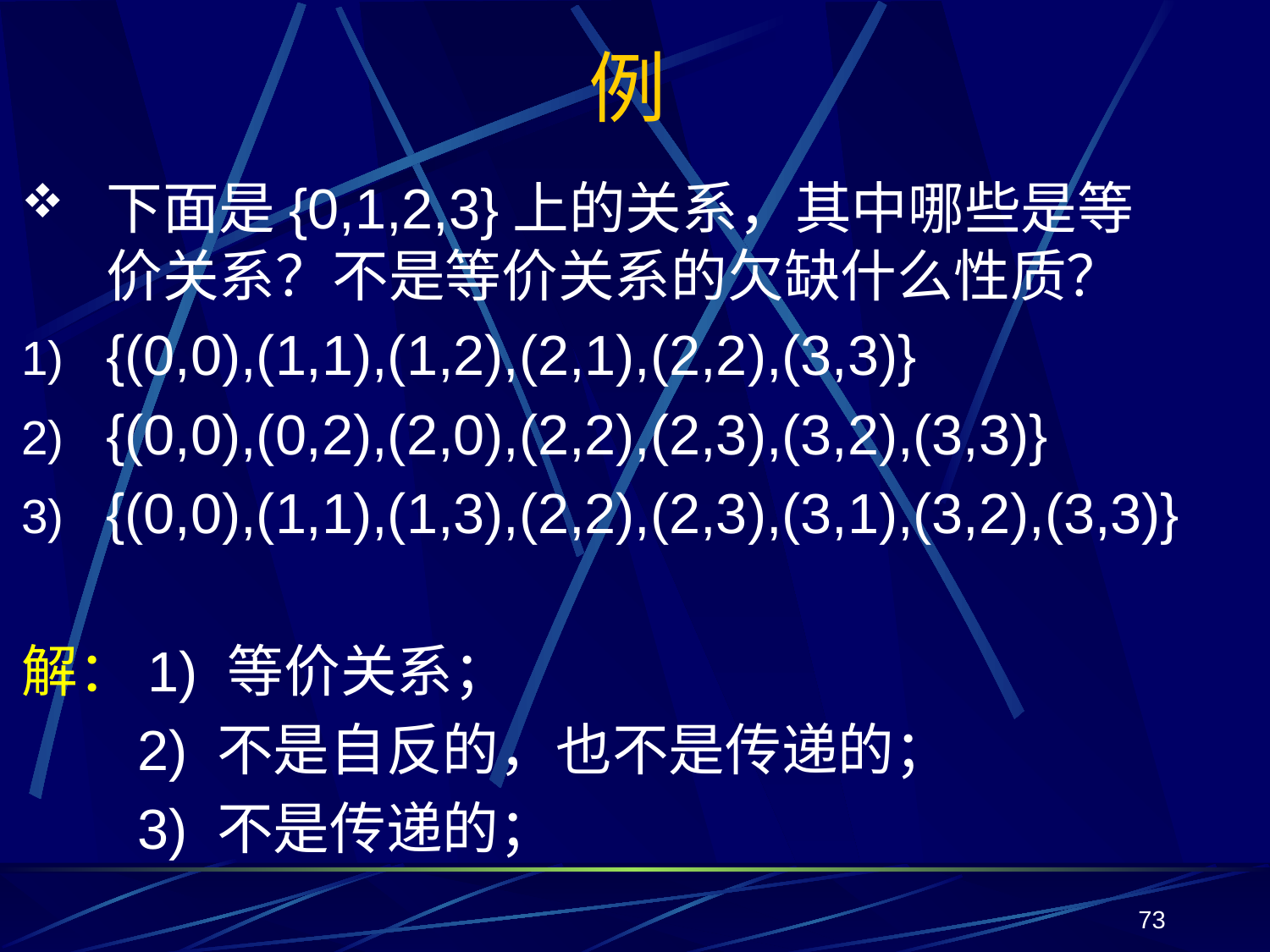

例
下面是{0,1,2,3}上的关系，其中哪些是等价关系？不是等价关系的欠缺什么性质？
{(0,0),(1,1),(1,2),(2,1),(2,2),(3,3)}
{(0,0),(0,2),(2,0),(2,2),(2,3),(3,2),(3,3)}
{(0,0),(1,1),(1,3),(2,2),(2,3),(3,1),(3,2),(3,3)}

解：1) 等价关系；
	  2) 不是自反的，也不是传递的；
	  3) 不是传递的；
73